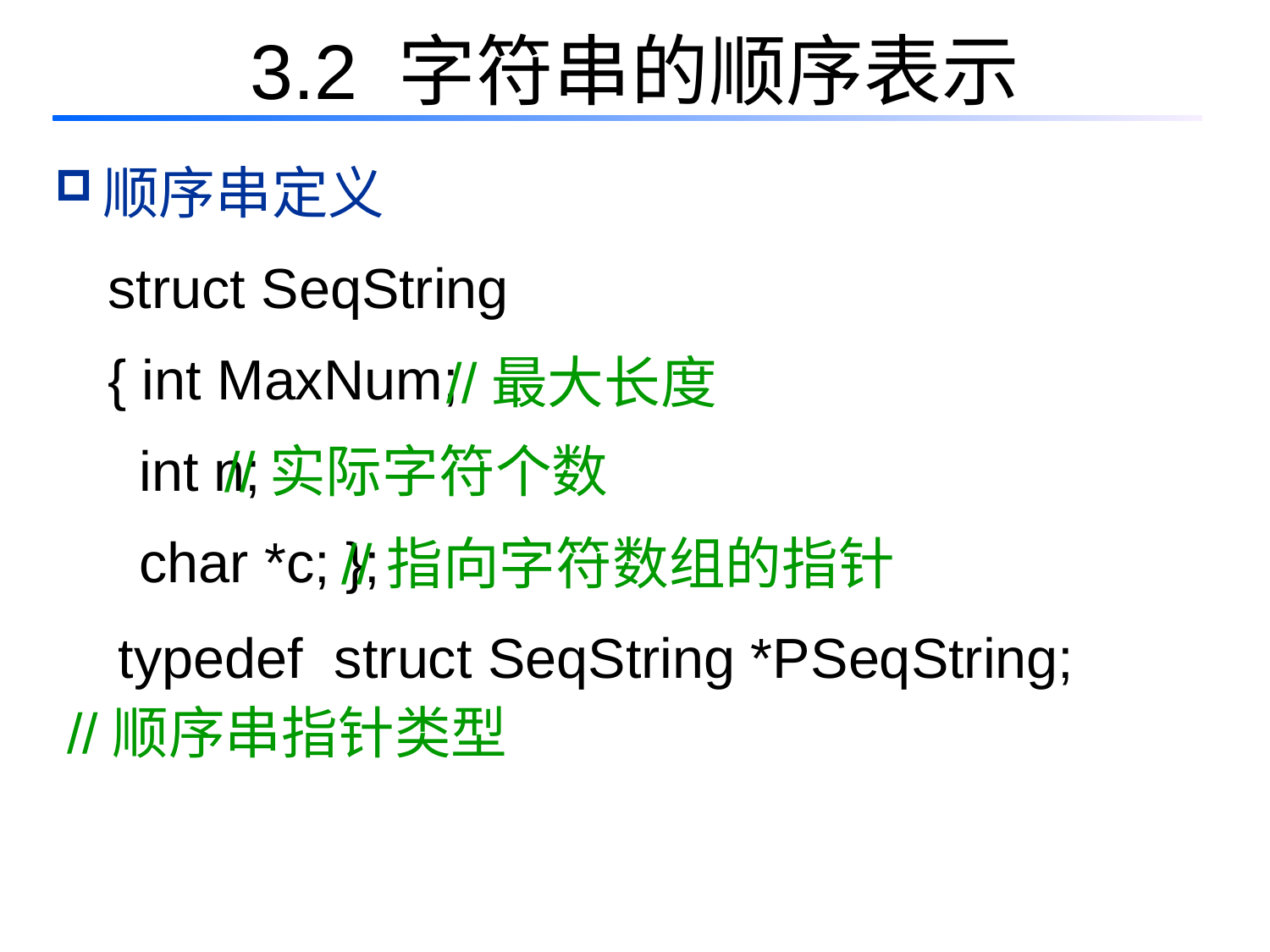

# 3.2 字符串的顺序表示

顺序串定义
struct SeqString
{ int MaxNum;
  int n;
  char *c; };
//最大长度
//实际字符个数
//指向字符数组的指针
typedef  struct SeqString *PSeqString;
//顺序串指针类型